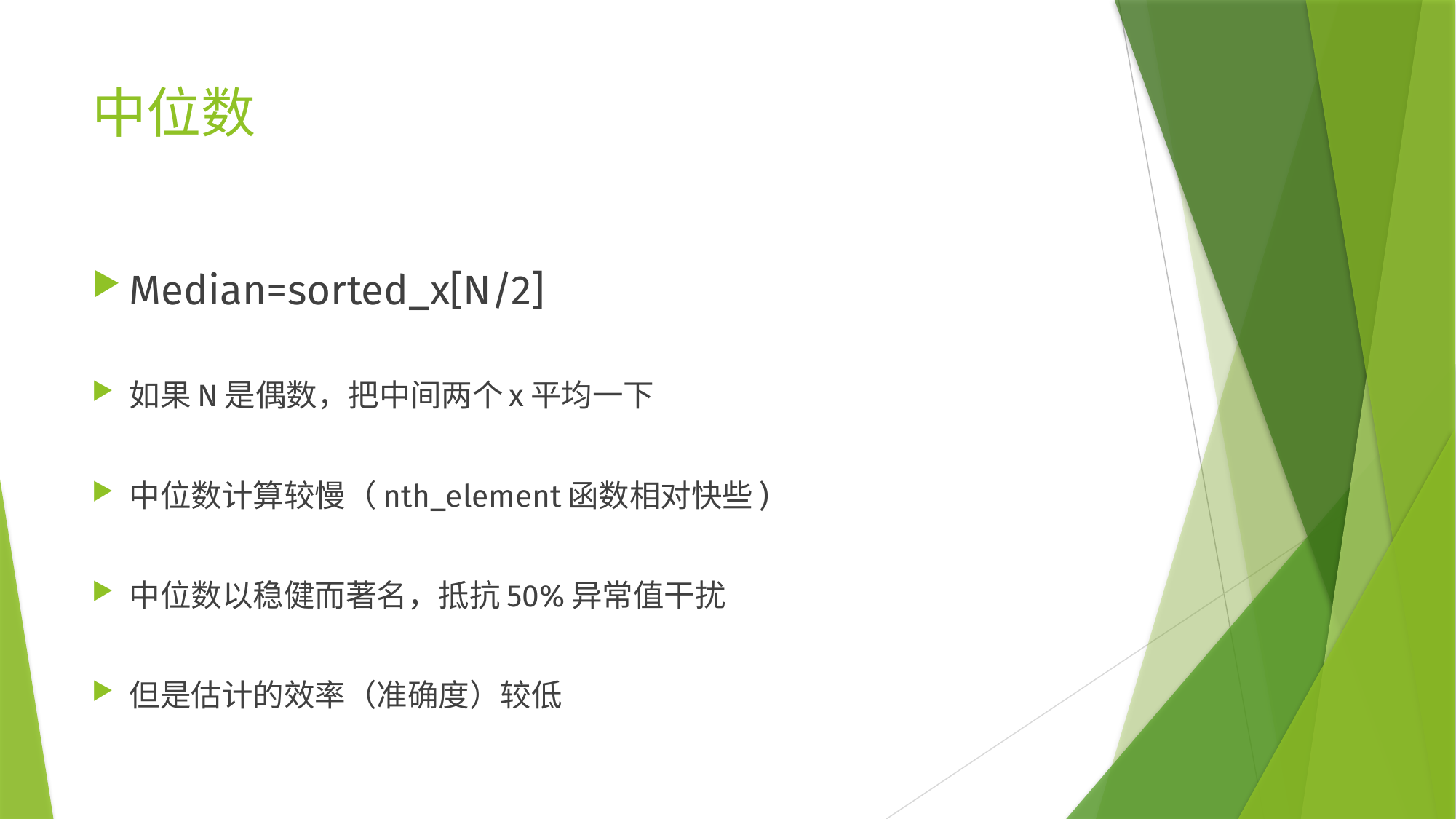

# 中位数
Median=sorted_x[N/2]

如果N是偶数，把中间两个x平均一下

中位数计算较慢（nth_element函数相对快些)

中位数以稳健而著名，抵抗50%异常值干扰

但是估计的效率（准确度）较低